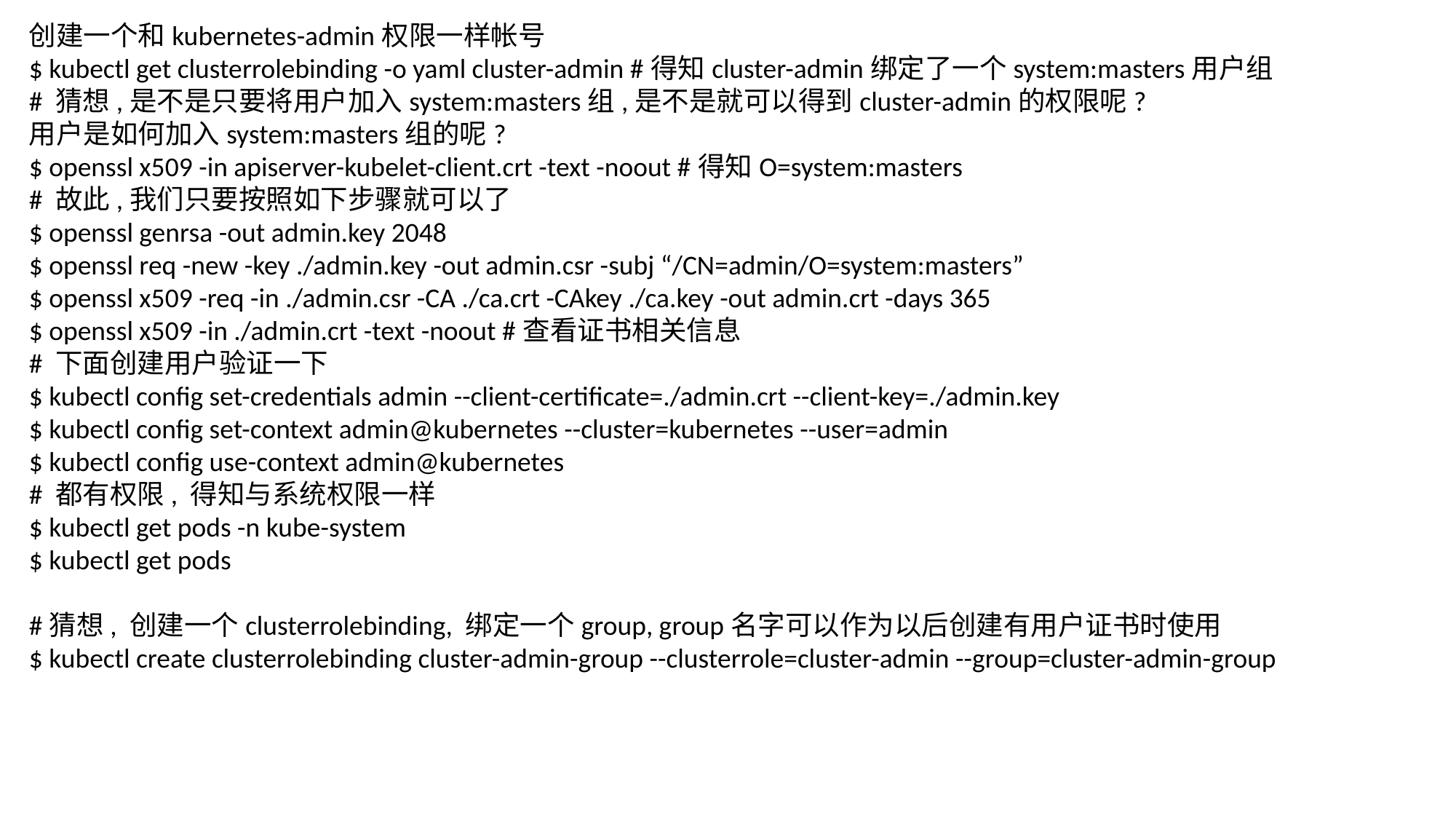

创建一个和kubernetes-admin权限一样帐号
$ kubectl get clusterrolebinding -o yaml cluster-admin #得知cluster-admin绑定了一个system:masters用户组
# 猜想,是不是只要将用户加入system:masters组,是不是就可以得到cluster-admin的权限呢?
用户是如何加入system:masters组的呢?
$ openssl x509 -in apiserver-kubelet-client.crt -text -noout #得知O=system:masters
# 故此,我们只要按照如下步骤就可以了
$ openssl genrsa -out admin.key 2048
$ openssl req -new -key ./admin.key -out admin.csr -subj “/CN=admin/O=system:masters”
$ openssl x509 -req -in ./admin.csr -CA ./ca.crt -CAkey ./ca.key -out admin.crt -days 365
$ openssl x509 -in ./admin.crt -text -noout #查看证书相关信息
# 下面创建用户验证一下
$ kubectl config set-credentials admin --client-certificate=./admin.crt --client-key=./admin.key
$ kubectl config set-context admin@kubernetes --cluster=kubernetes --user=admin
$ kubectl config use-context admin@kubernetes
# 都有权限, 得知与系统权限一样
$ kubectl get pods -n kube-system
$ kubectl get pods

#猜想, 创建一个clusterrolebinding, 绑定一个group, group名字可以作为以后创建有用户证书时使用
$ kubectl create clusterrolebinding cluster-admin-group --clusterrole=cluster-admin --group=cluster-admin-group